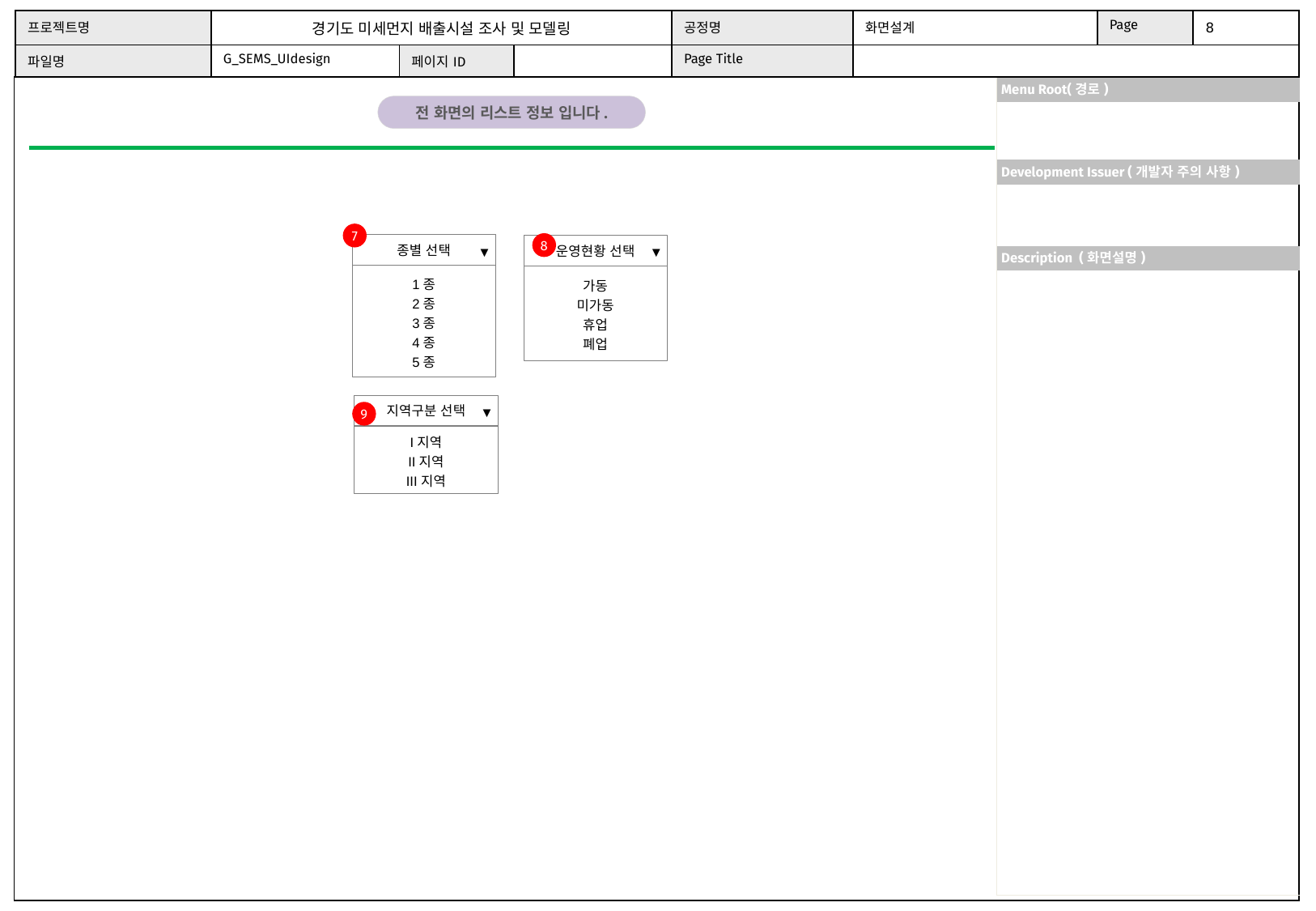

7
8
종별 선택
운영현황 선택
▼
▼
1종
2종
3종
4종
5종
가동
미가동
휴업
폐업
지역구분 선택
▼
9
I지역
II지역
III지역